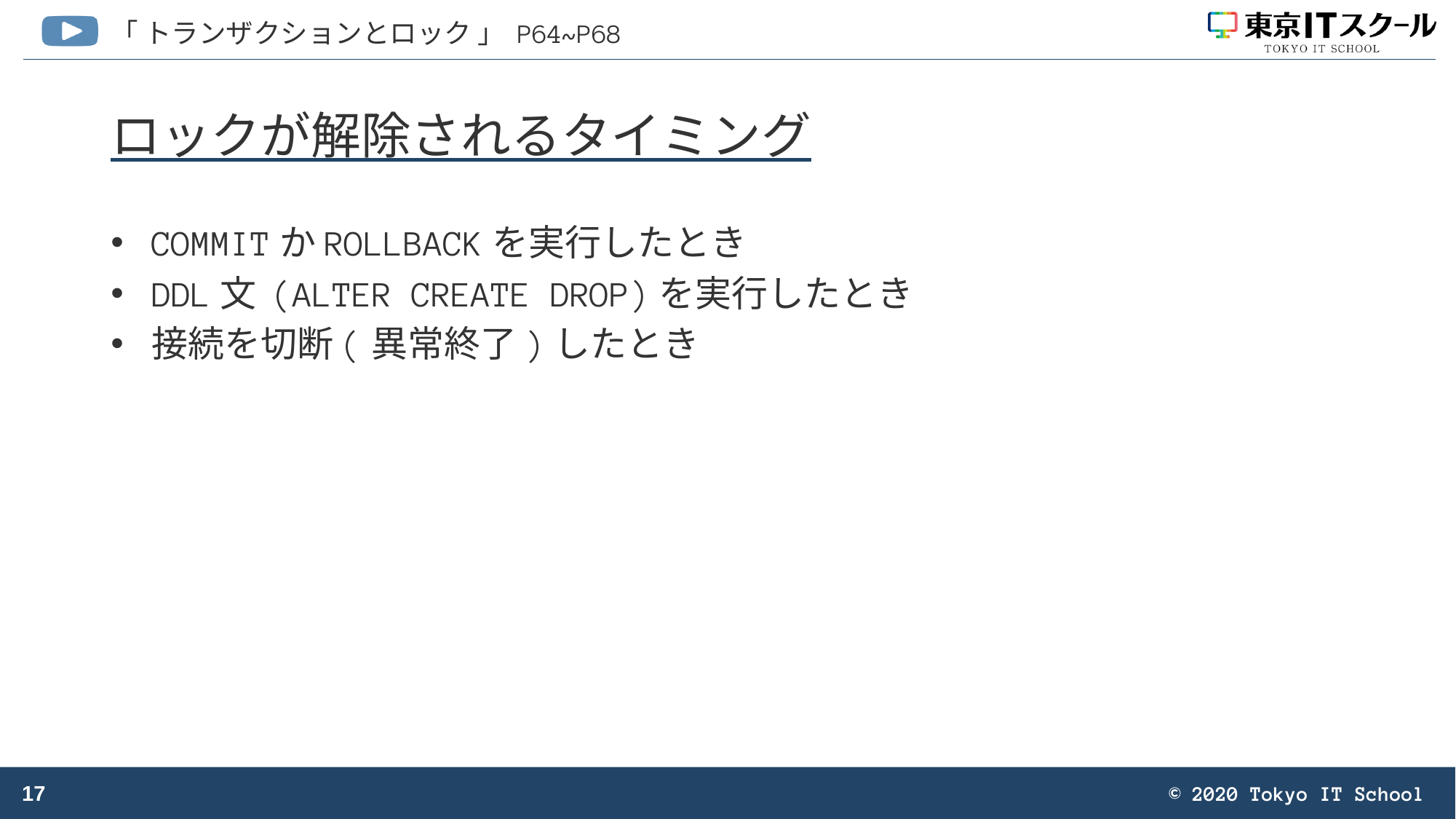

# ロックが解除されるタイミング
COMMITかROLLBACKを実行したとき
DDL文 (ALTER CREATE DROP)を実行したとき
接続を切断(異常終了)したとき

17